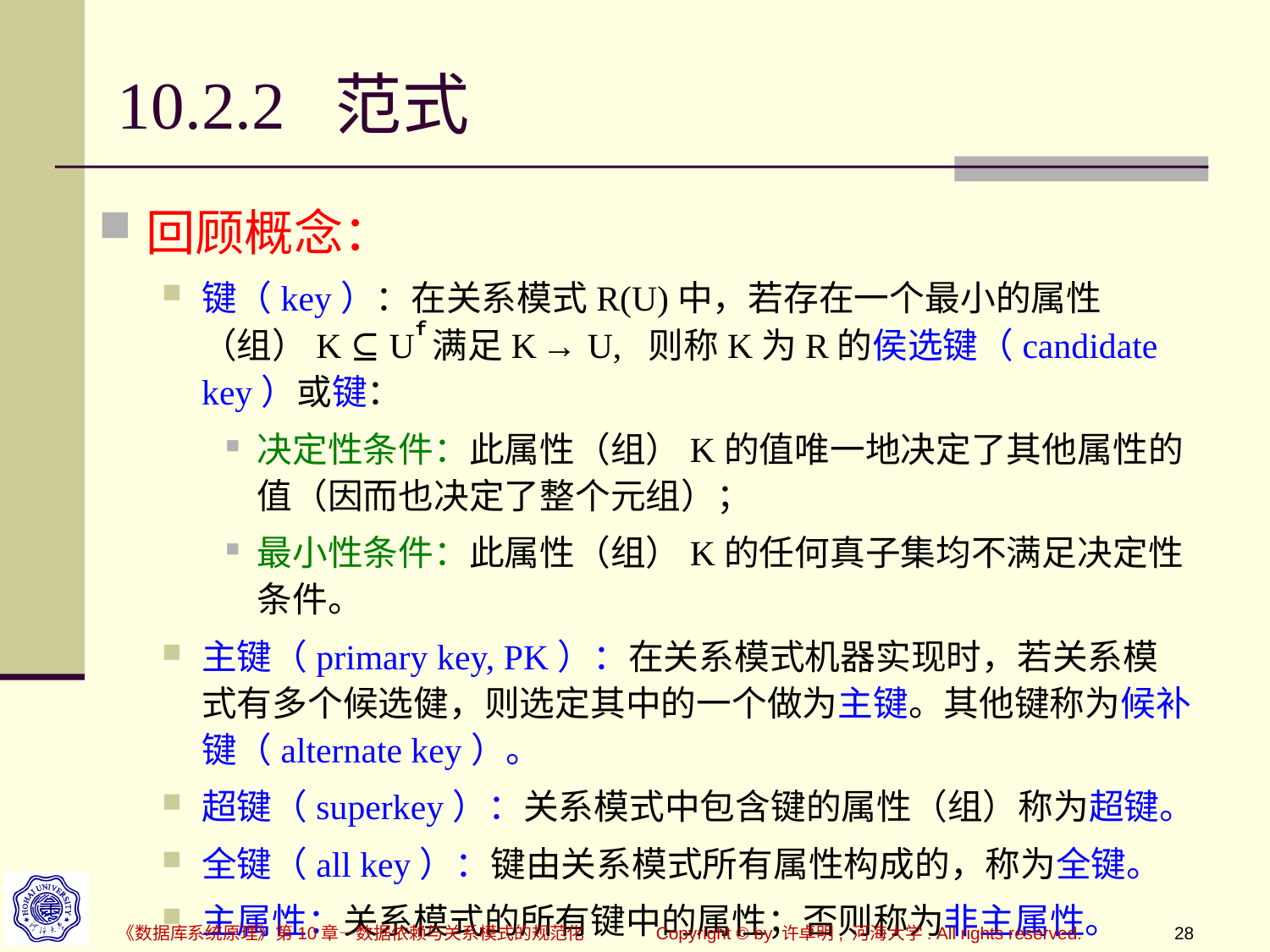

# 10.2.2  范式
回顾概念：
键（key）：在关系模式R(U)中，若存在一个最小的属性（组）K ⊆ U 满足K →  U,  则称K为R的侯选键（candidate key）或键：
决定性条件：此属性（组）K的值唯一地决定了其他属性的值（因而也决定了整个元组）；
最小性条件：此属性（组）K的任何真子集均不满足决定性条件。
主键（primary key, PK）：在关系模式机器实现时，若关系模式有多个候选健，则选定其中的一个做为主键。其他键称为候补键（alternate key）。
超键（superkey）：关系模式中包含键的属性（组）称为超键。
全键（all key）：键由关系模式所有属性构成的，称为全键。
主属性：关系模式的所有键中的属性；否则称为非主属性。
ｆ
《数据库系统原理》第10章—数据依赖与关系模式的规范化
Copyright © by 许卓明, 河海大学. All rights reserved.
28